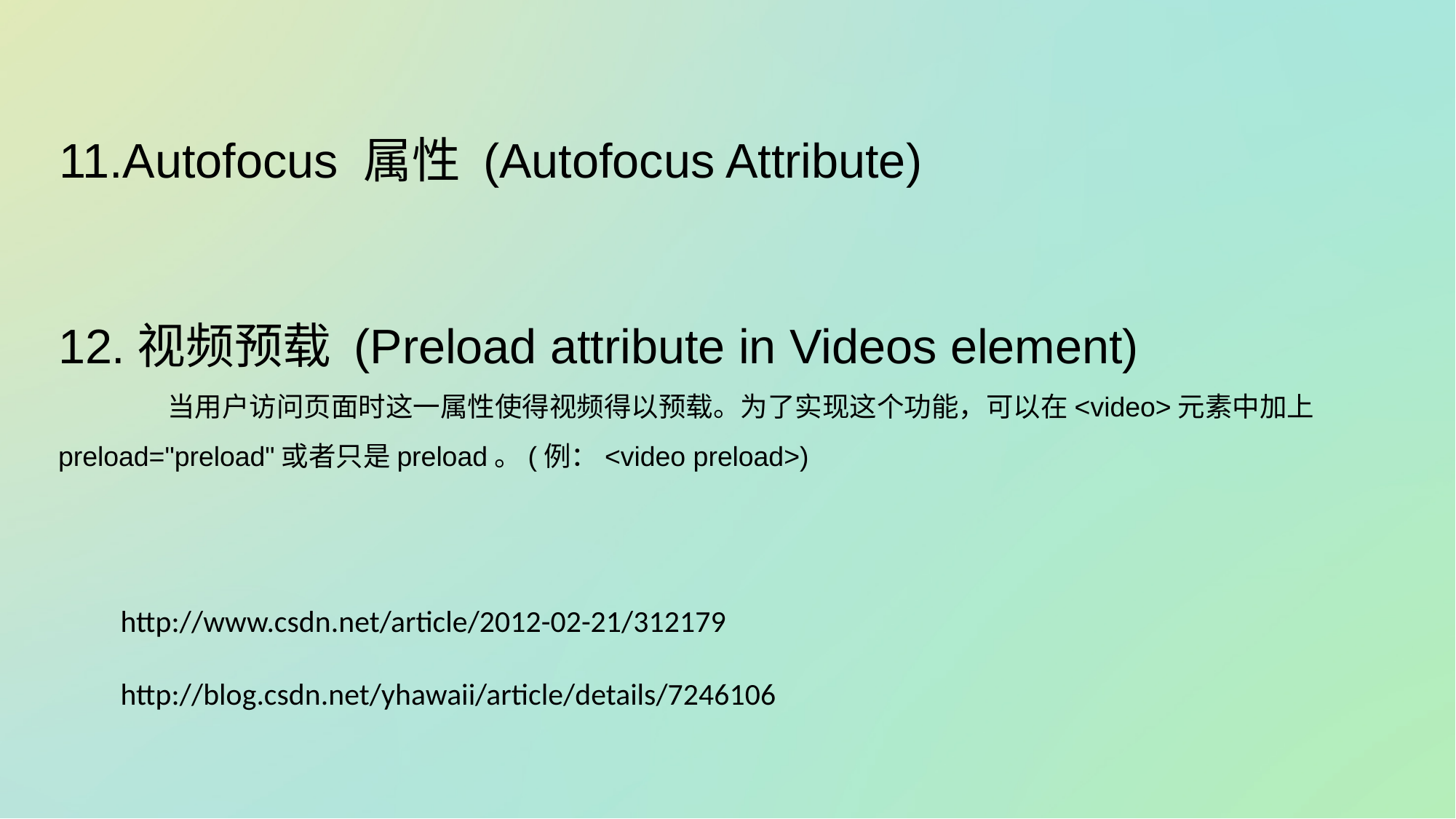

11.Autofocus 属性 (Autofocus Attribute)
12.视频预载 (Preload attribute in Videos element)
	当用户访问页面时这一属性使得视频得以预载。为了实现这个功能，可以在<video>元素中加上	preload="preload"或者只是preload。(例：<video preload>)
http://www.csdn.net/article/2012-02-21/312179

http://blog.csdn.net/yhawaii/article/details/7246106